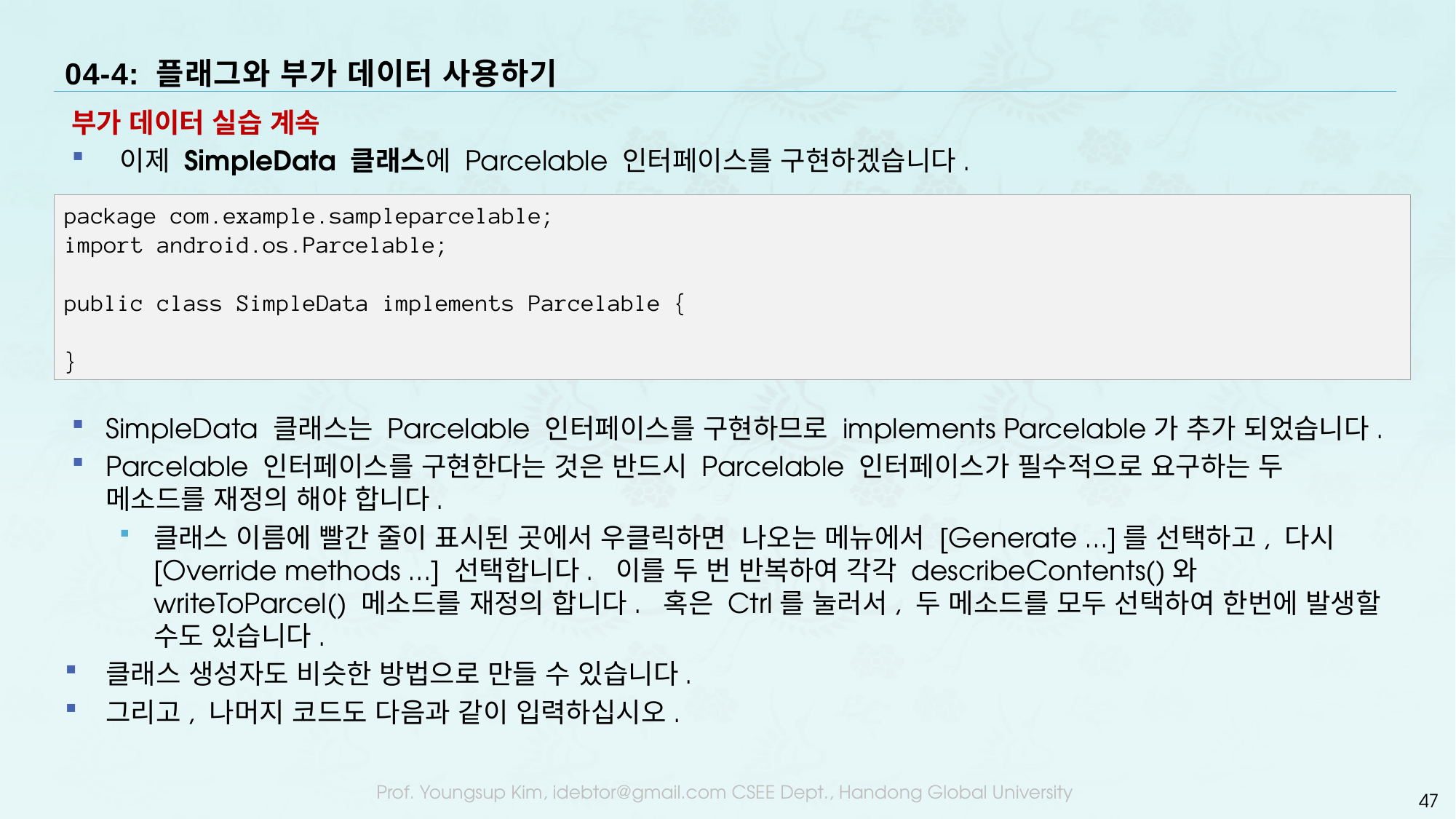

# 04-4: 플래그와 부가 데이터 사용하기
부가 데이터 실습 계속
 이제 SimpleData 클래스에 Parcelable 인터페이스를 구현하겠습니다.

SimpleData 클래스는 Parcelable 인터페이스를 구현하므로 implements Parcelable가 추가 되었습니다.
Parcelable 인터페이스를 구현한다는 것은 반드시 Parcelable 인터페이스가 필수적으로 요구하는 두 메소드를 재정의 해야 합니다.
클래스 이름에 빨간 줄이 표시된 곳에서 우클릭하면  나오는 메뉴에서 [Generate …]를 선택하고, 다시 [Override methods …] 선택합니다.  이를 두 번 반복하여 각각 describeContents()와 writeToParcel() 메소드를 재정의 합니다.  혹은 Ctrl를 눌러서, 두 메소드를 모두 선택하여 한번에 발생할 수도 있습니다.
클래스 생성자도 비슷한 방법으로 만들 수 있습니다.
그리고, 나머지 코드도 다음과 같이 입력하십시오.

package com.example.sampleparcelable;
import android.os.Parcelable;

public class SimpleData implements Parcelable {

}
47